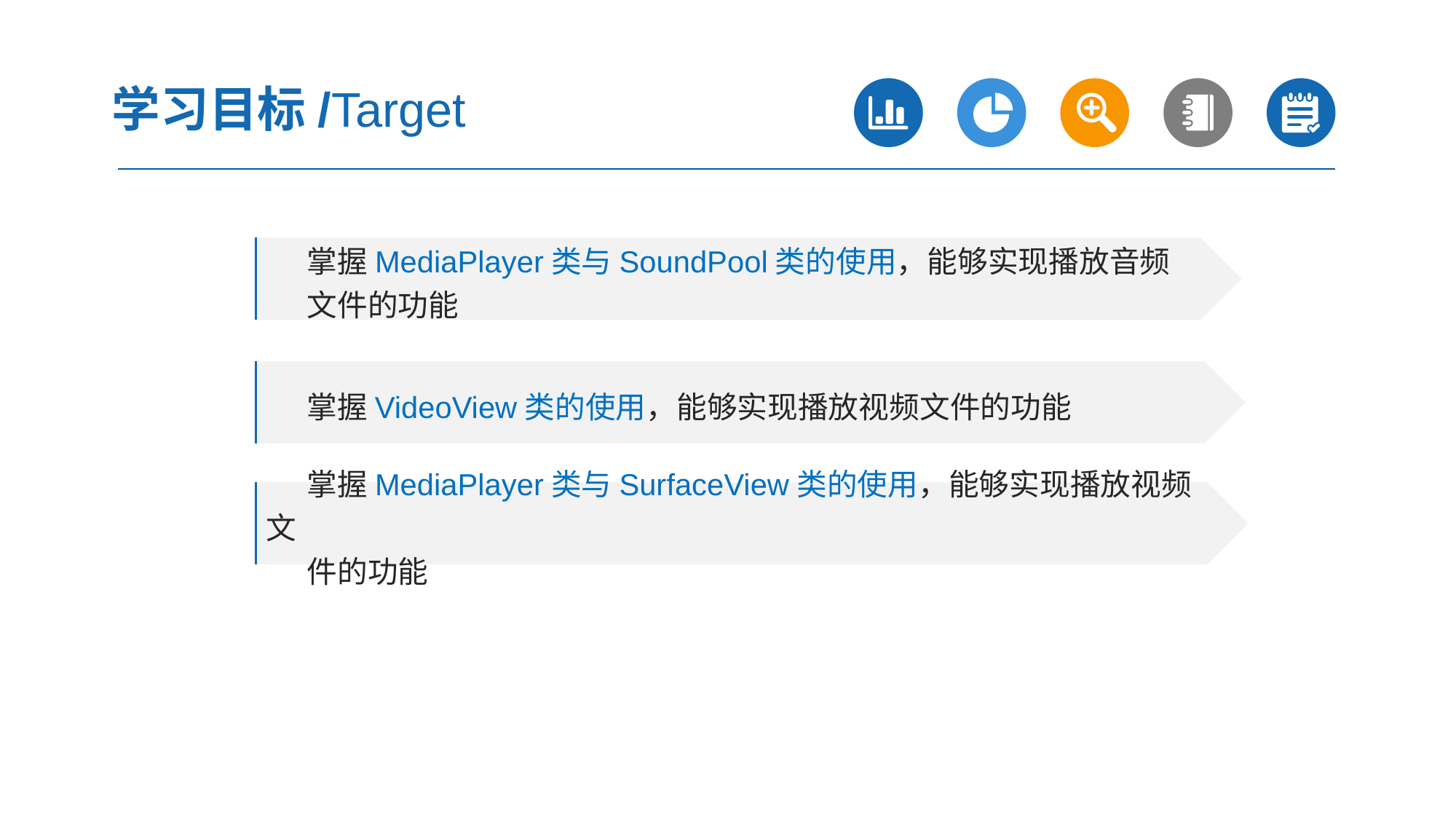

学习目标/Target
     掌握MediaPlayer类与SoundPool类的使用，能够实现播放音频
     文件的功能

     掌握VideoView类的使用，能够实现播放视频文件的功能

     掌握MediaPlayer类与SurfaceView类的使用，能够实现播放视频文
     件的功能